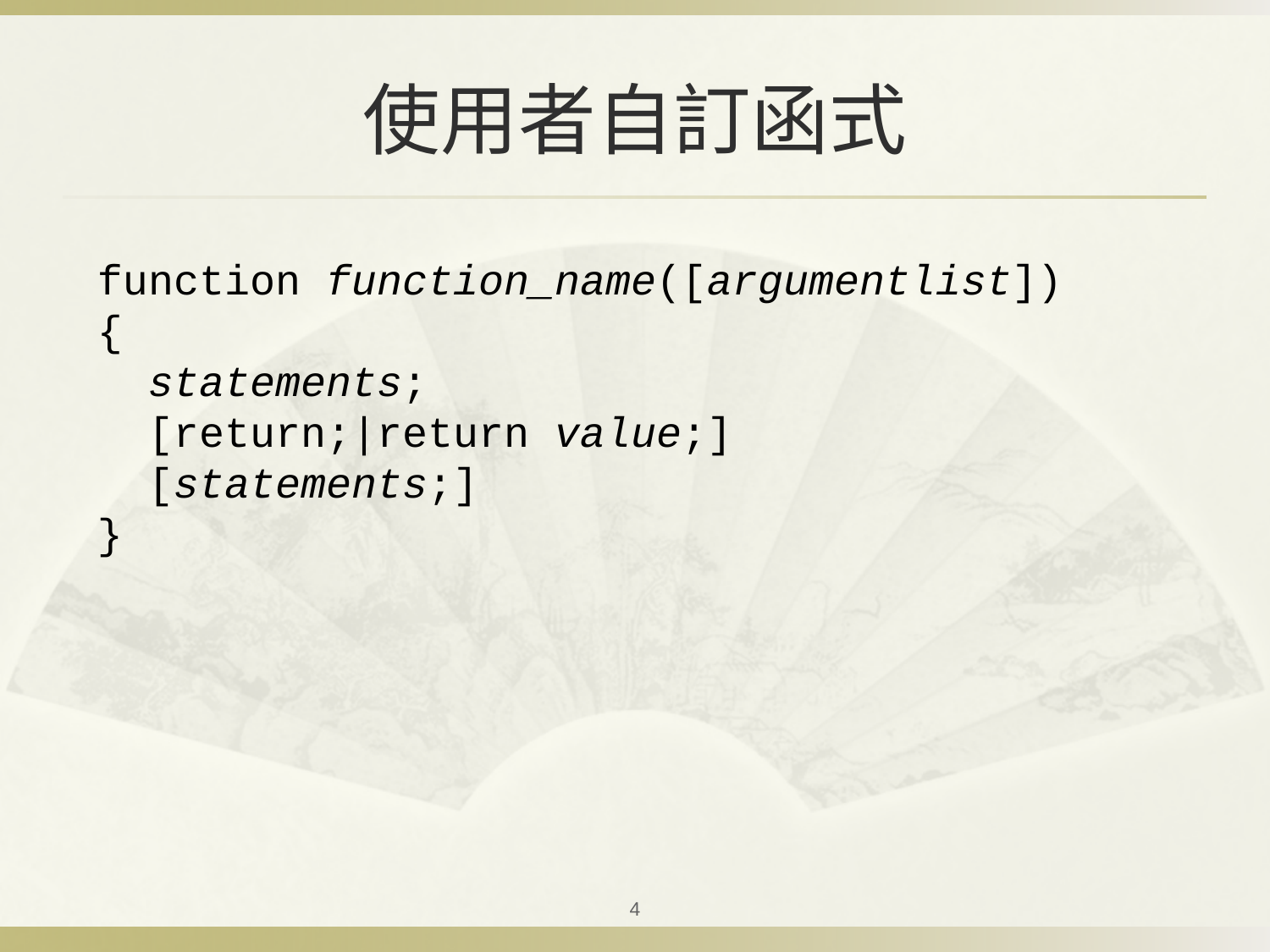

# 使用者自訂函式
function function_name([argumentlist])
{
  statements;
  [return;|return value;]
  [statements;]
}
4